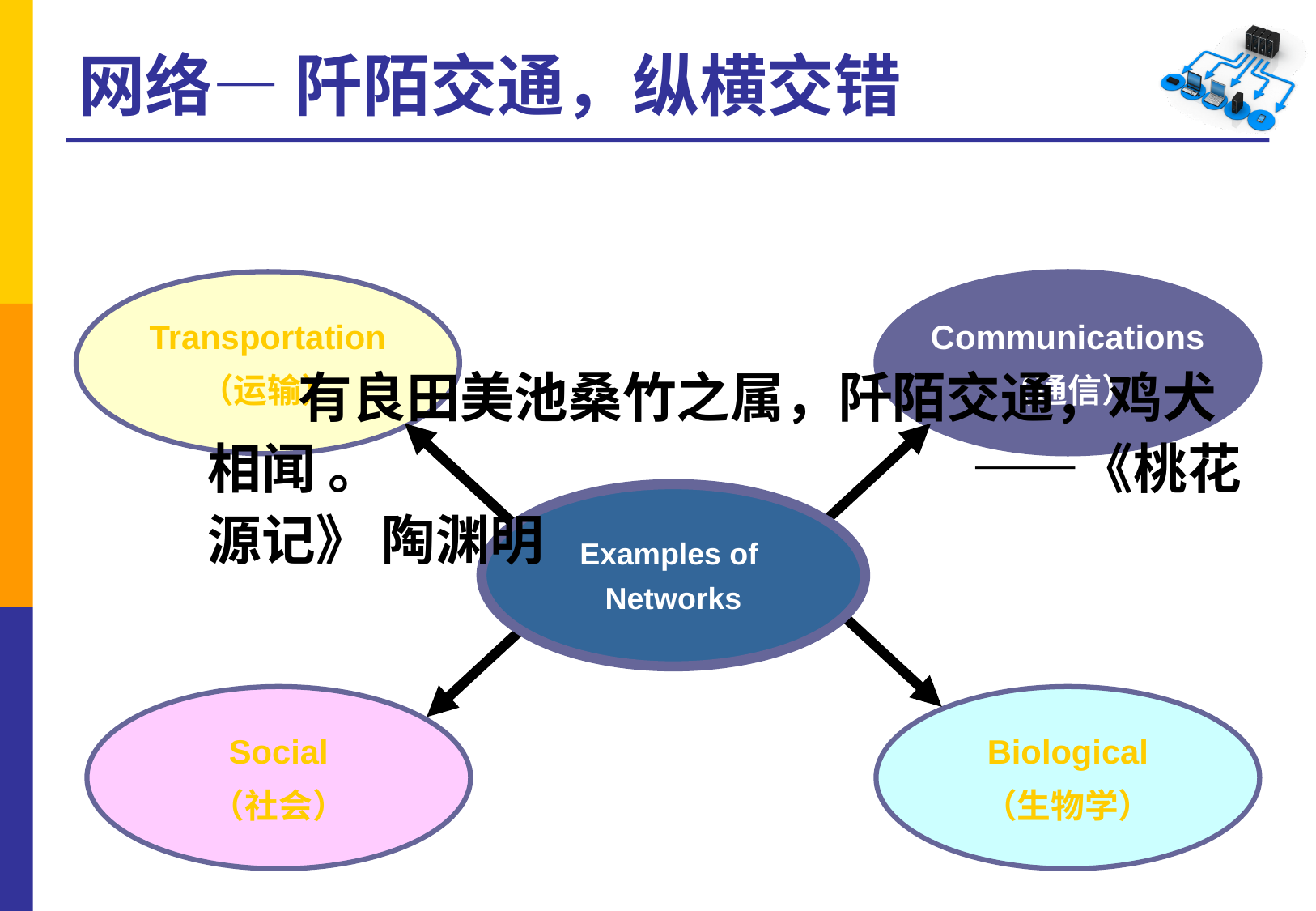

# 网络— 阡陌交通，纵横交错
Transportation
（运输）

Communications
（通信）

          有良田美池桑竹之属，阡陌交通，鸡犬相闻 。                                                ——《桃花源记》 陶渊明
Examples of
Networks

Biological
（生物学）

Social
（社会）